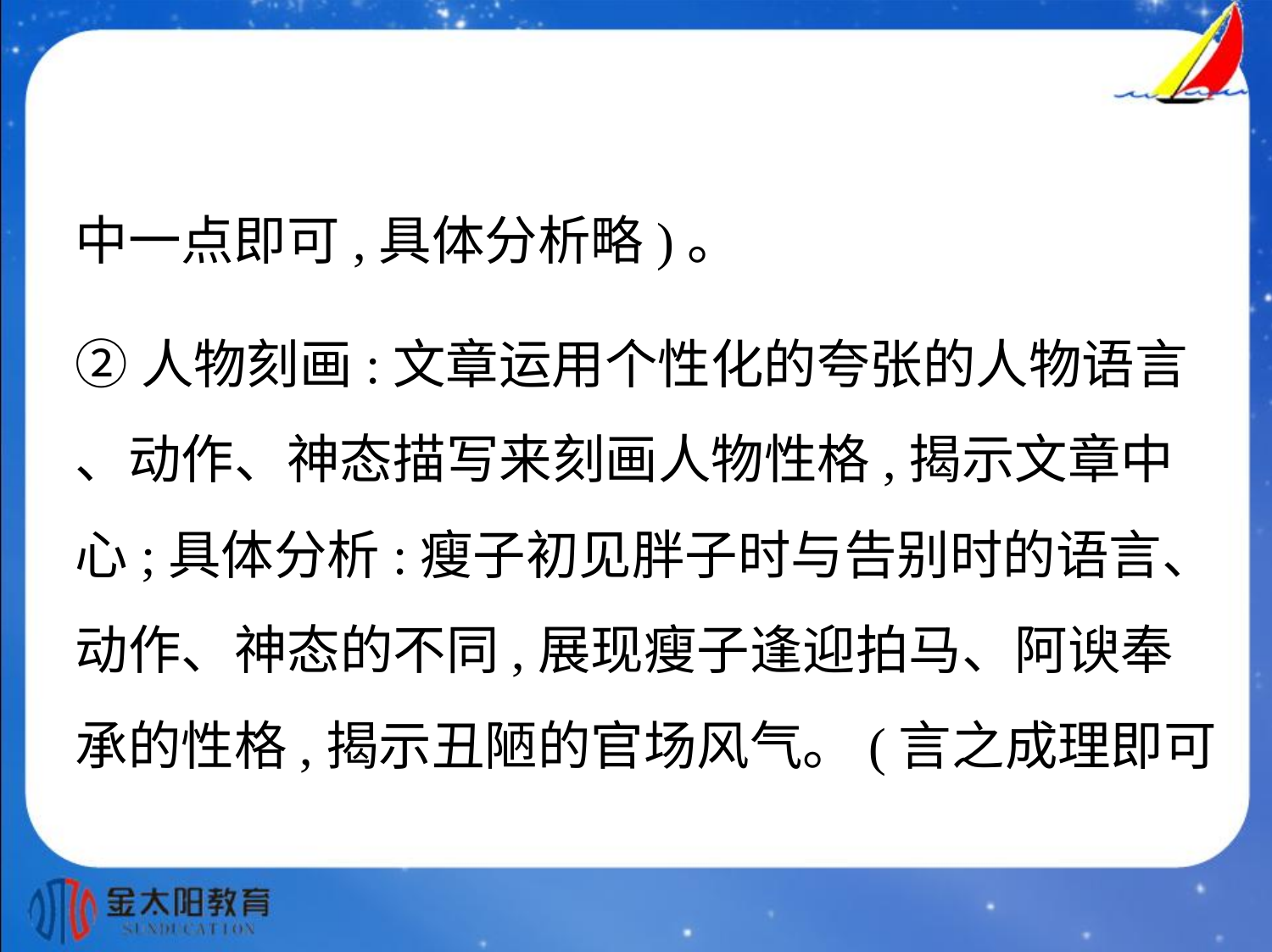

中一点即可,具体分析略)。
②人物刻画:文章运用个性化的夸张的人物语言
、动作、神态描写来刻画人物性格,揭示文章中
心;具体分析:瘦子初见胖子时与告别时的语言、
动作、神态的不同,展现瘦子逢迎拍马、阿谀奉
承的性格,揭示丑陋的官场风气。(言之成理即可